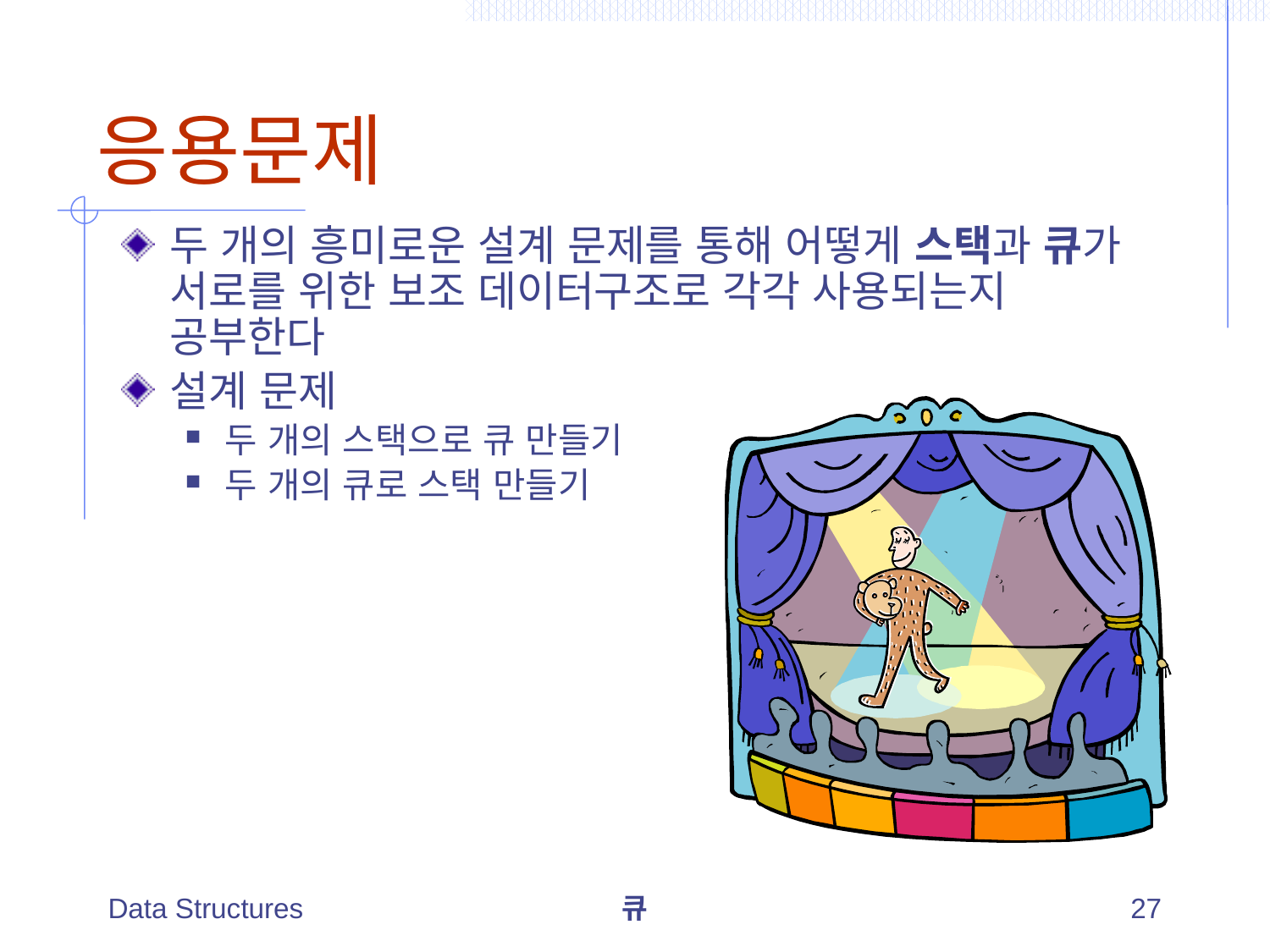

# 응용문제
두 개의 흥미로운 설계 문제를 통해 어떻게 스택과 큐가 서로를 위한 보조 데이터구조로 각각 사용되는지 공부한다
설계 문제
두 개의 스택으로 큐 만들기
두 개의 큐로 스택 만들기

Data Structures
큐
27